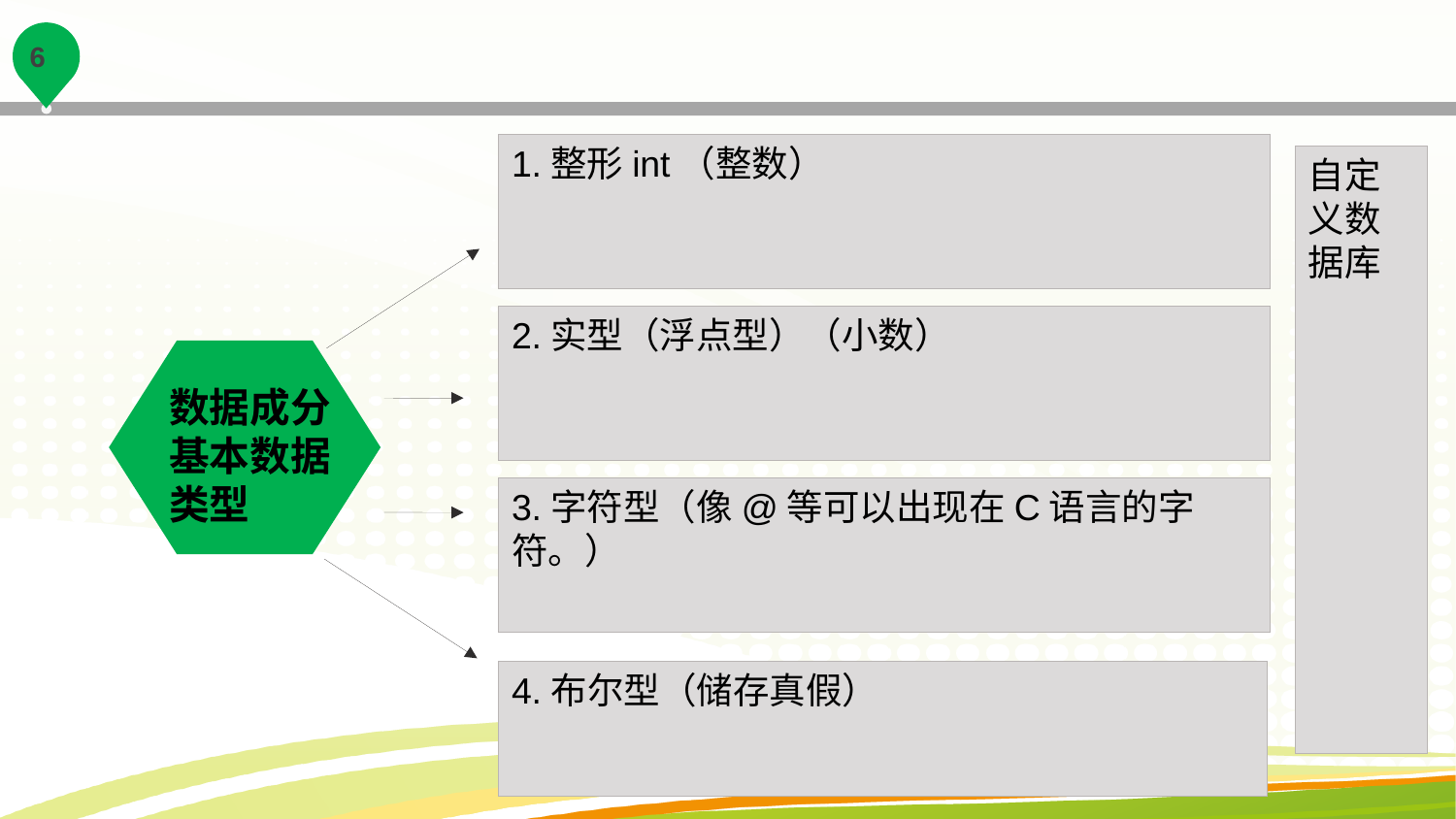

1.整形int（整数）
自定义数据库

2.实型（浮点型）（小数）

数据成分基本数据类型

3.字符型（像@等可以出现在C语言的字符。）

4.布尔型（储存真假）